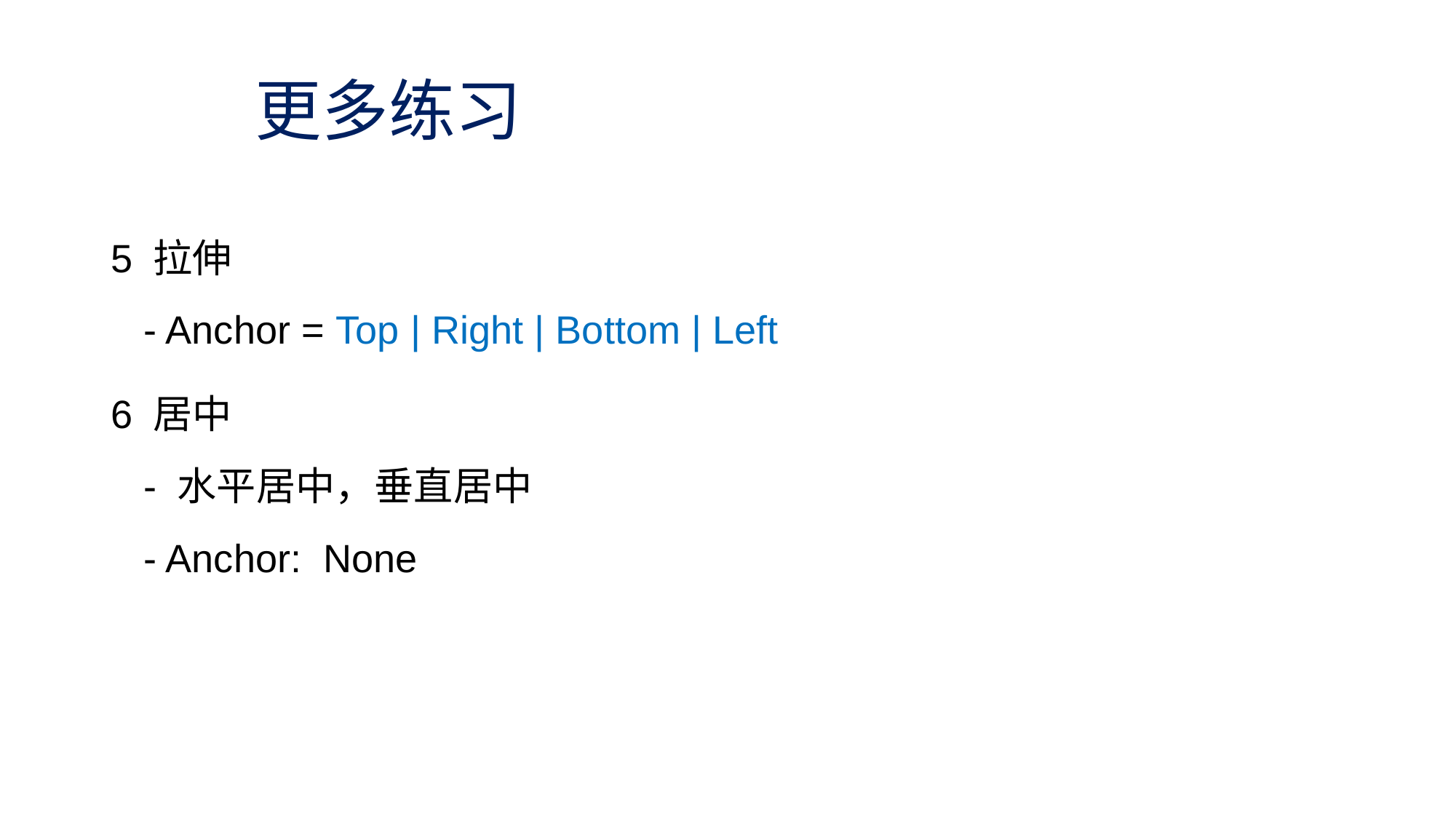

# 更多练习
5 拉伸
   - Anchor = Top | Right | Bottom | Left
6 居中
   - 水平居中，垂直居中
   - Anchor:  None